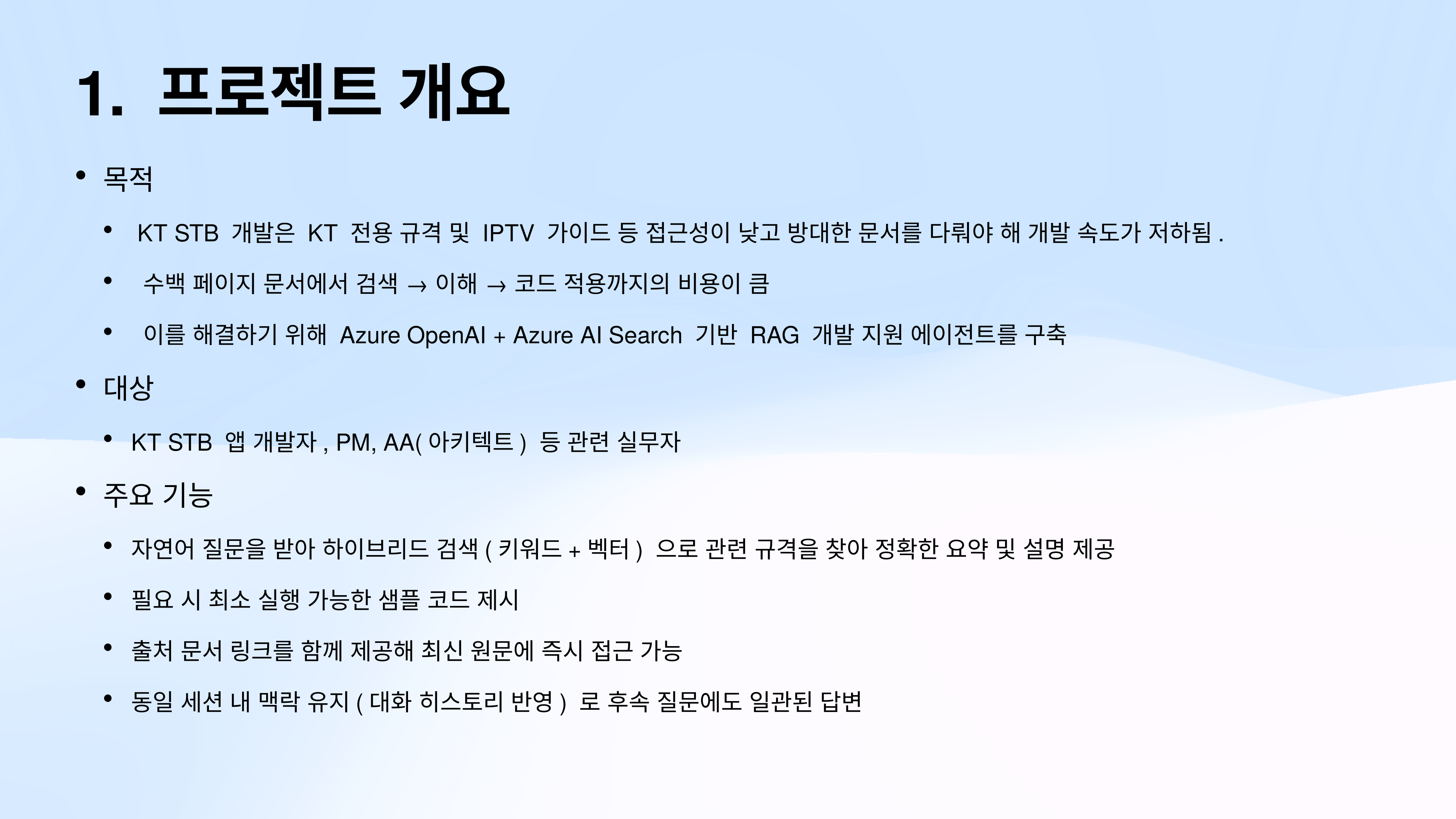

# 1. 프로젝트 개요
목적
 KT STB 개발은 KT 전용 규격 및 IPTV 가이드 등 접근성이 낮고 방대한 문서를 다뤄야 해 개발 속도가 저하됨.
 수백 페이지 문서에서 검색 → 이해 → 코드 적용까지의 비용이 큼
 이를 해결하기 위해 Azure OpenAI + Azure AI Search 기반 RAG 개발 지원 에이전트를 구축
대상
KT STB 앱 개발자, PM, AA(아키텍트) 등 관련 실무자
주요 기능
자연어 질문을 받아 하이브리드 검색(키워드+벡터) 으로 관련 규격을 찾아 정확한 요약 및 설명 제공
필요 시 최소 실행 가능한 샘플 코드 제시
출처 문서 링크를 함께 제공해 최신 원문에 즉시 접근 가능
동일 세션 내 맥락 유지(대화 히스토리 반영) 로 후속 질문에도 일관된 답변